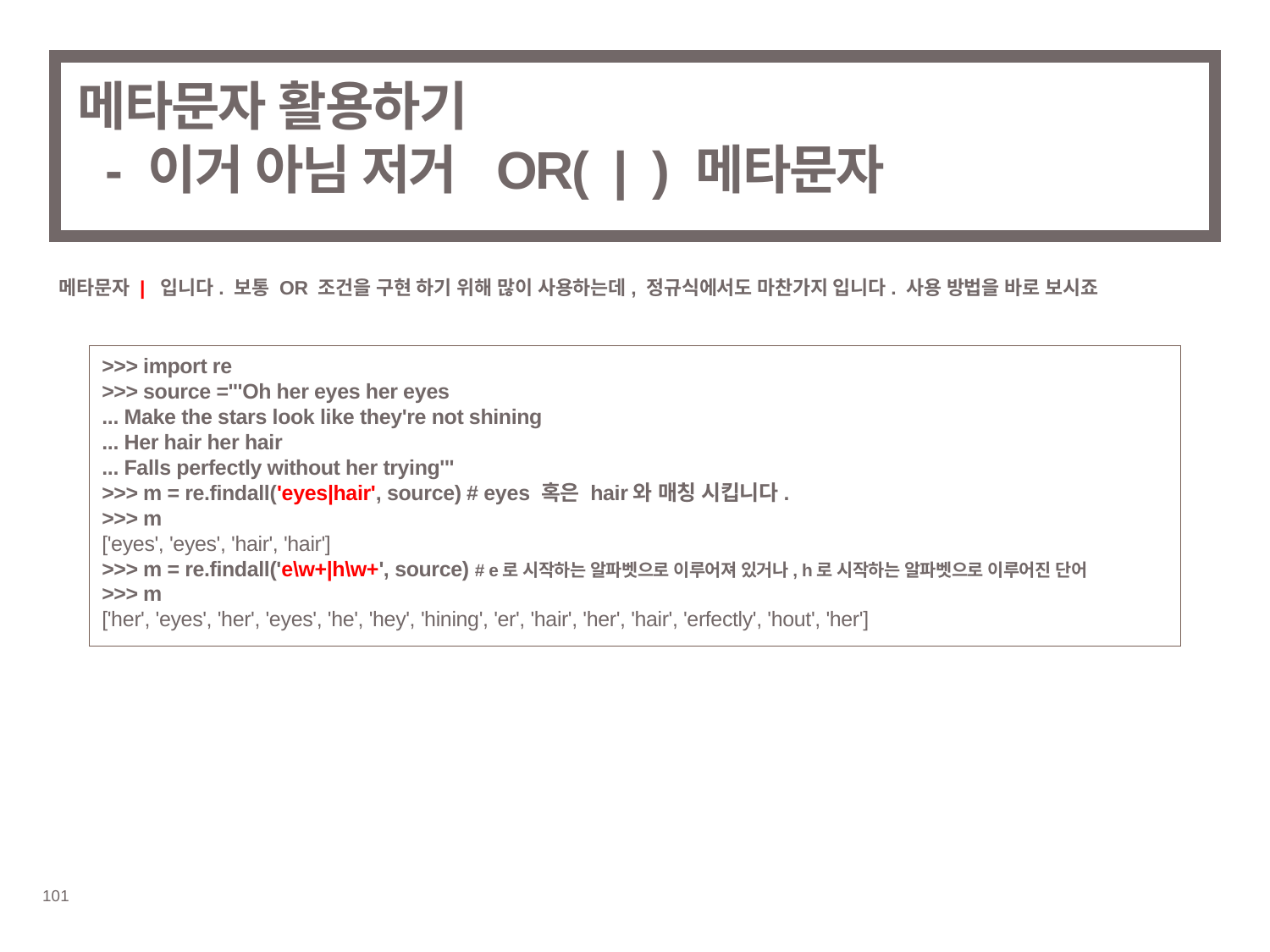

# 메타문자 활용하기 - 이거 아님 저거  OR(  |  ) 메타문자
메타문자 |  입니다. 보통 OR 조건을 구현 하기 위해 많이 사용하는데, 정규식에서도 마찬가지 입니다. 사용 방법을 바로 보시죠
>>> import re
>>> source ='''Oh her eyes her eyes
... Make the stars look like they're not shining
... Her hair her hair
... Falls perfectly without her trying'''
>>> m = re.findall('eyes|hair', source) # eyes 혹은 hair와 매칭 시킵니다.
>>> m
['eyes', 'eyes', 'hair', 'hair']
>>> m = re.findall('e\w+|h\w+', source) # e로 시작하는 알파벳으로 이루어져 있거나, h로 시작하는 알파벳으로 이루어진 단어
>>> m
['her', 'eyes', 'her', 'eyes', 'he', 'hey', 'hining', 'er', 'hair', 'her', 'hair', 'erfectly', 'hout', 'her']